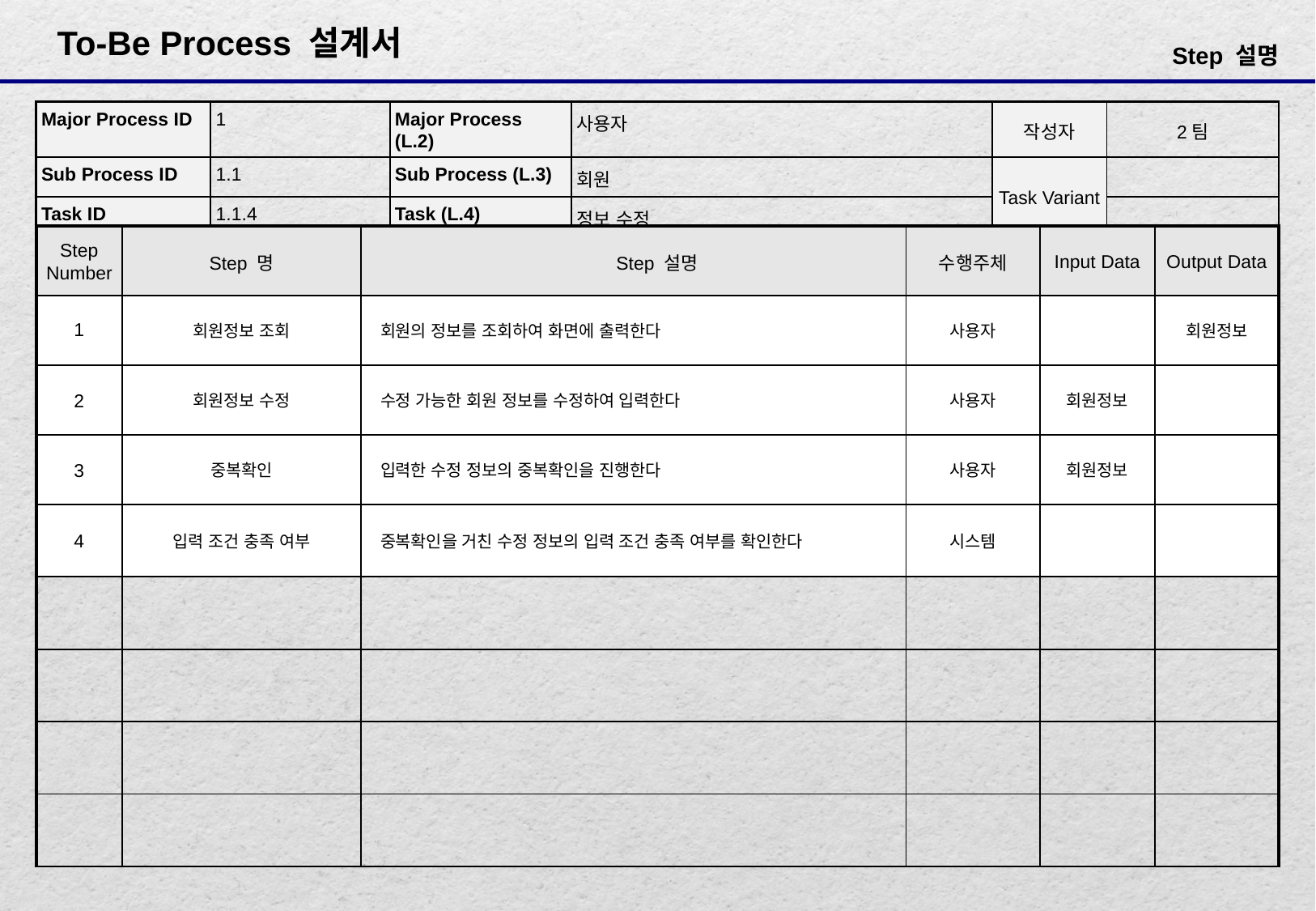

| Major Process ID | 1 | Major Process (L.2) | 사용자 | 작성자 | 2팀 |
| --- | --- | --- | --- | --- | --- |
| Sub Process ID | 1.1 | Sub Process (L.3) | 회원 | Task Variant |  |
| Task ID | 1.1.4 | Task (L.4) | 정보 수정 |  |  |
| Step Number | Step 명 | Step 설명 | 수행주체 | Input Data | Output Data |
| --- | --- | --- | --- | --- | --- |
| 1 | 회원정보 조회 | 회원의 정보를 조회하여 화면에 출력한다 | 사용자 |  | 회원정보 |
| 2 | 회원정보 수정 | 수정 가능한 회원 정보를 수정하여 입력한다 | 사용자 | 회원정보 |  |
| 3 | 중복확인 | 입력한 수정 정보의 중복확인을 진행한다 | 사용자 | 회원정보 |  |
| 4 | 입력 조건 충족 여부 | 중복확인을 거친 수정 정보의 입력 조건 충족 여부를 확인한다 | 시스템 |  |  |
|  |  |  |  |  |  |
|  |  |  |  |  |  |
|  |  |  |  |  |  |
|  |  |  |  |  |  |